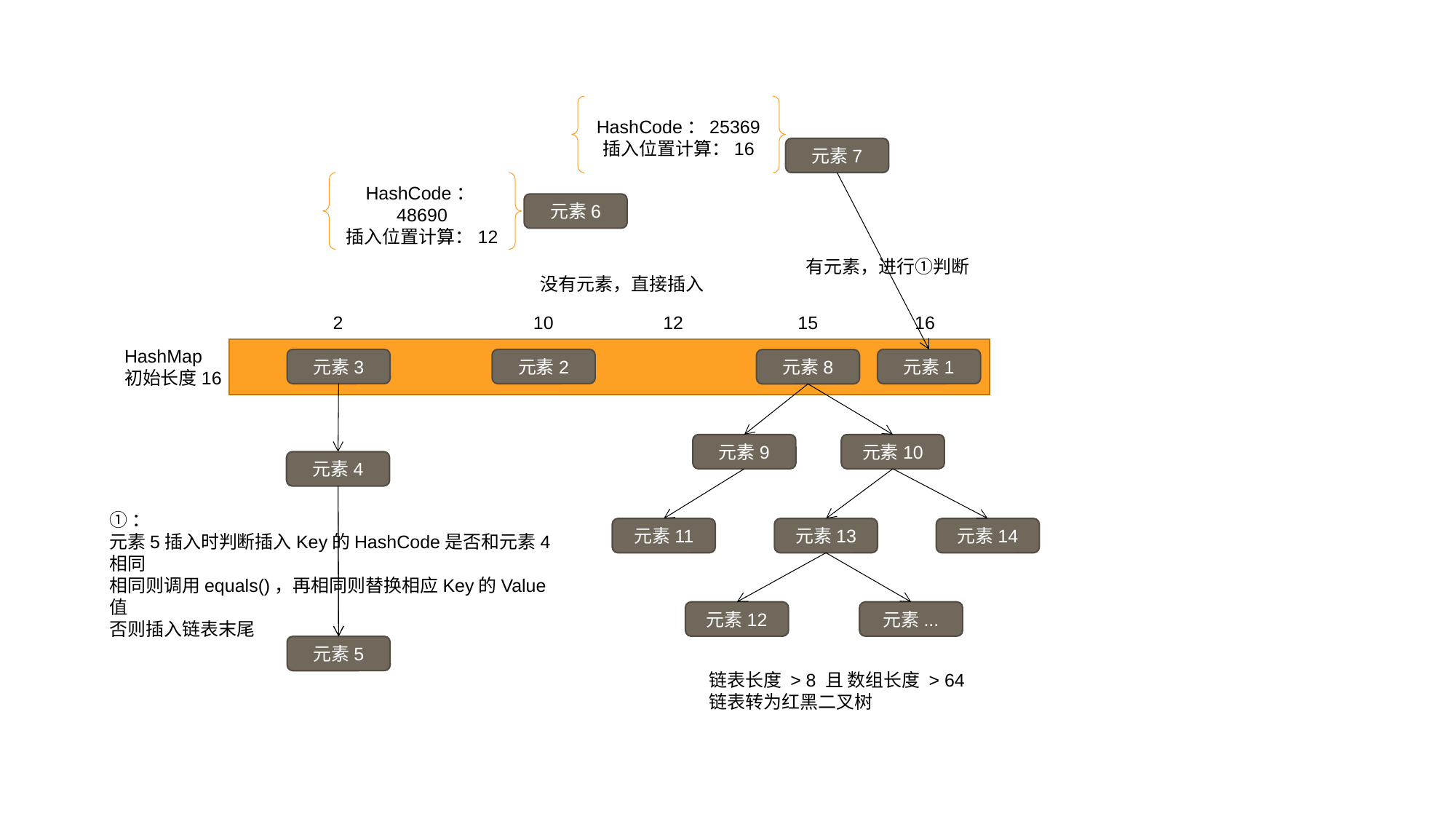

HashCode：25369
插入位置计算：16
元素7
HashCode：48690
插入位置计算：12
元素6
有元素，进行①判断
没有元素，直接插入
15
2
10
12
16

HashMap
初始长度16
元素3
元素2
元素1
元素8
元素9
元素10
元素4
①：
元素5插入时判断插入Key的HashCode是否和元素4相同
相同则调用equals()，再相同则替换相应Key的Value值
否则插入链表末尾
元素11
元素13
元素14
元素12
元素...
元素5
链表长度 > 8 且 数组长度 > 64
链表转为红黑二叉树